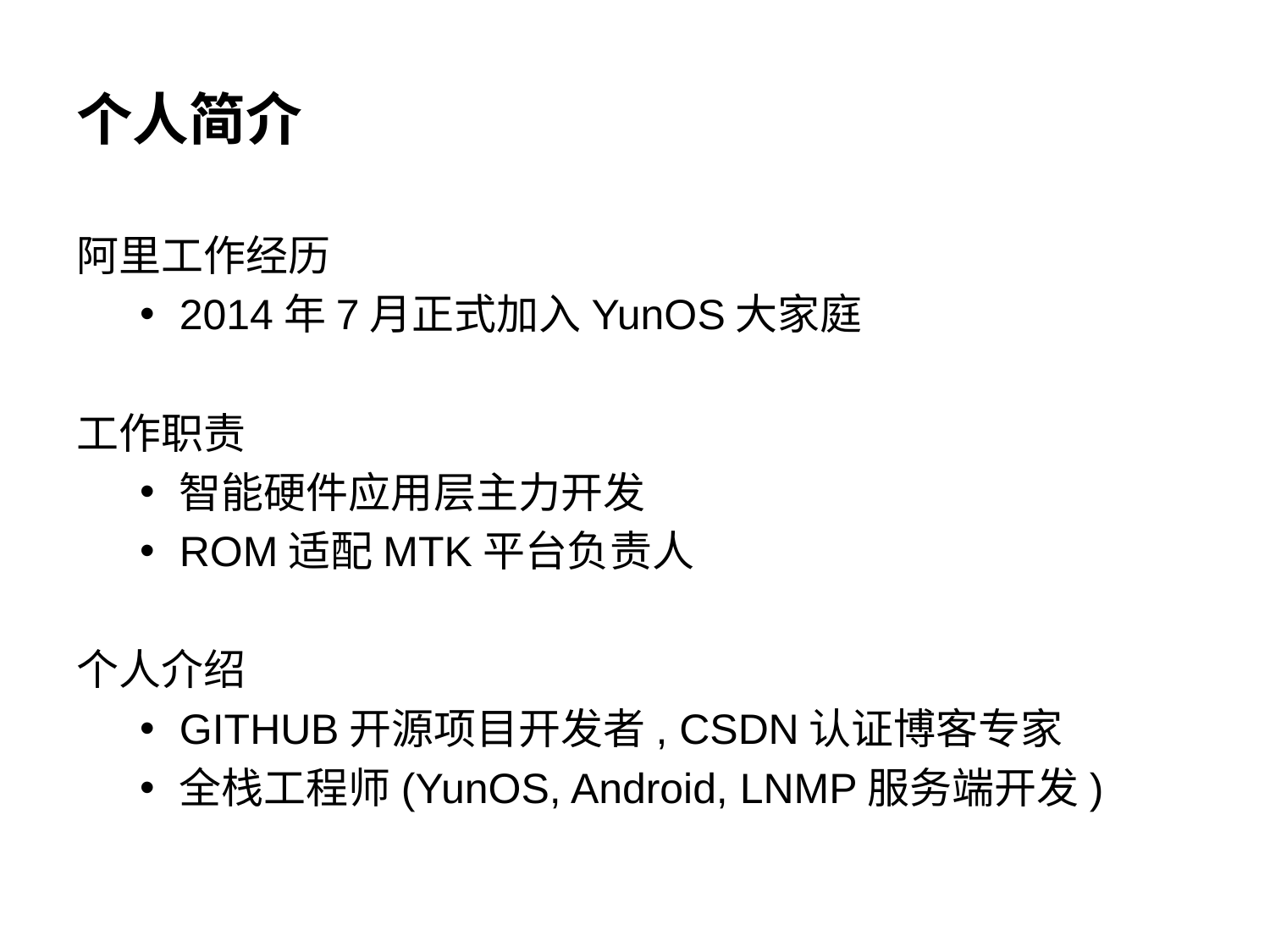

# 个人简介
阿里工作经历
2014年7月正式加入YunOS大家庭

工作职责
智能硬件应用层主力开发
ROM适配MTK平台负责人

个人介绍
GITHUB开源项目开发者, CSDN认证博客专家
全栈工程师(YunOS, Android, LNMP服务端开发)